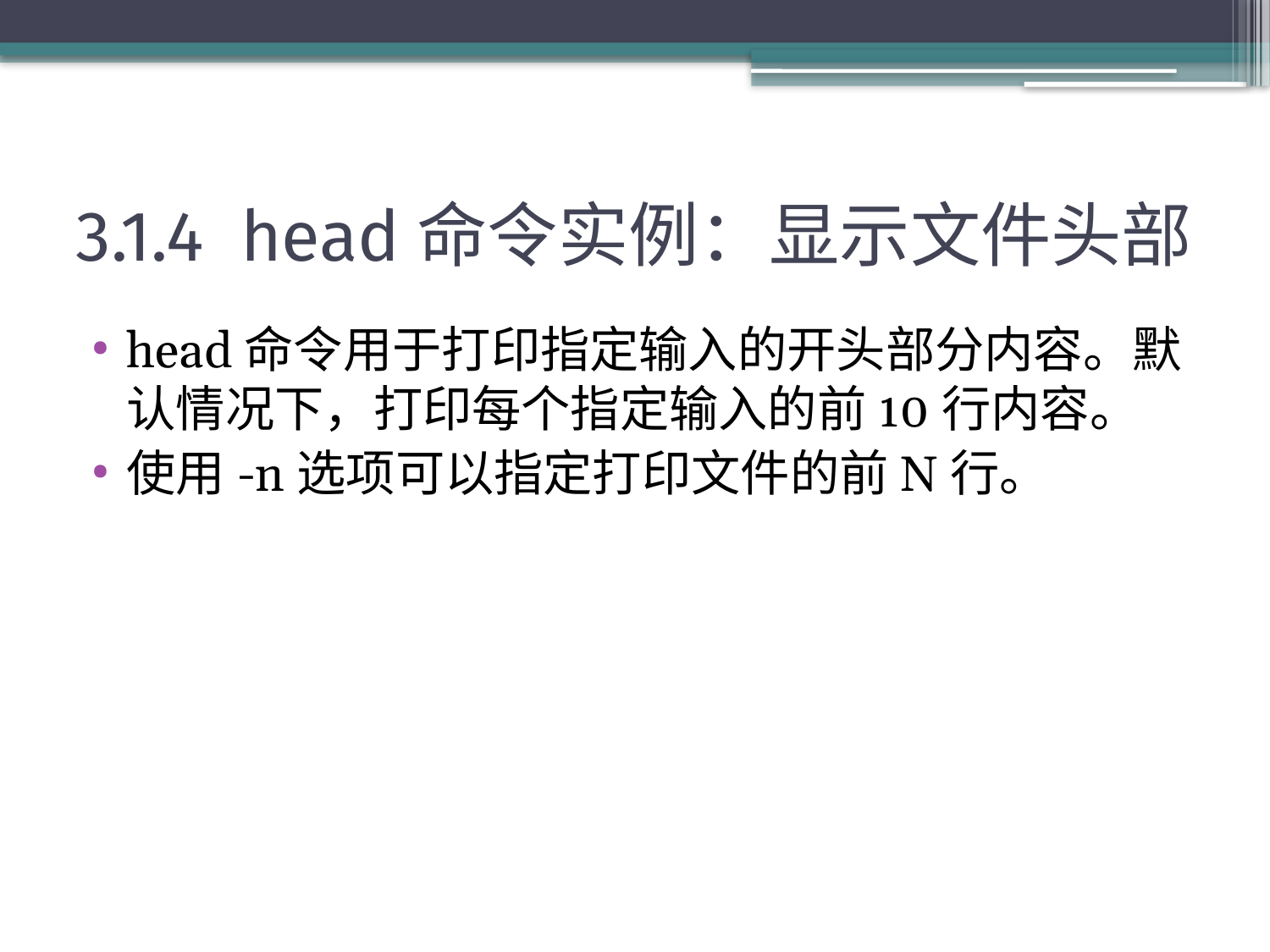

# 3.1.4  head命令实例：显示文件头部
head命令用于打印指定输入的开头部分内容。默认情况下，打印每个指定输入的前10行内容。
使用-n选项可以指定打印文件的前N行。